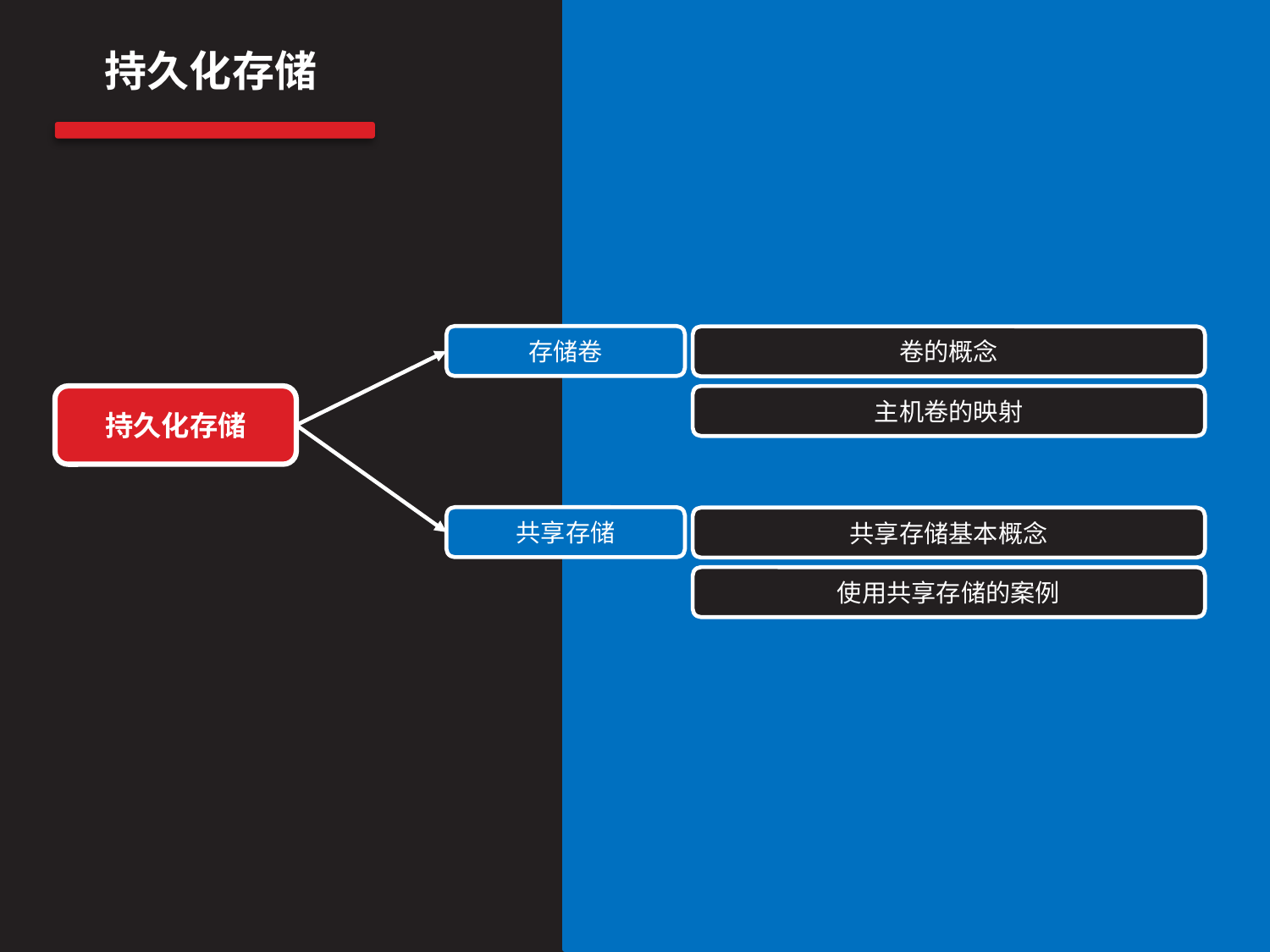

持久化存储

存储卷
卷的概念
持久化存储
主机卷的映射
共享存储
共享存储基本概念
使用共享存储的案例